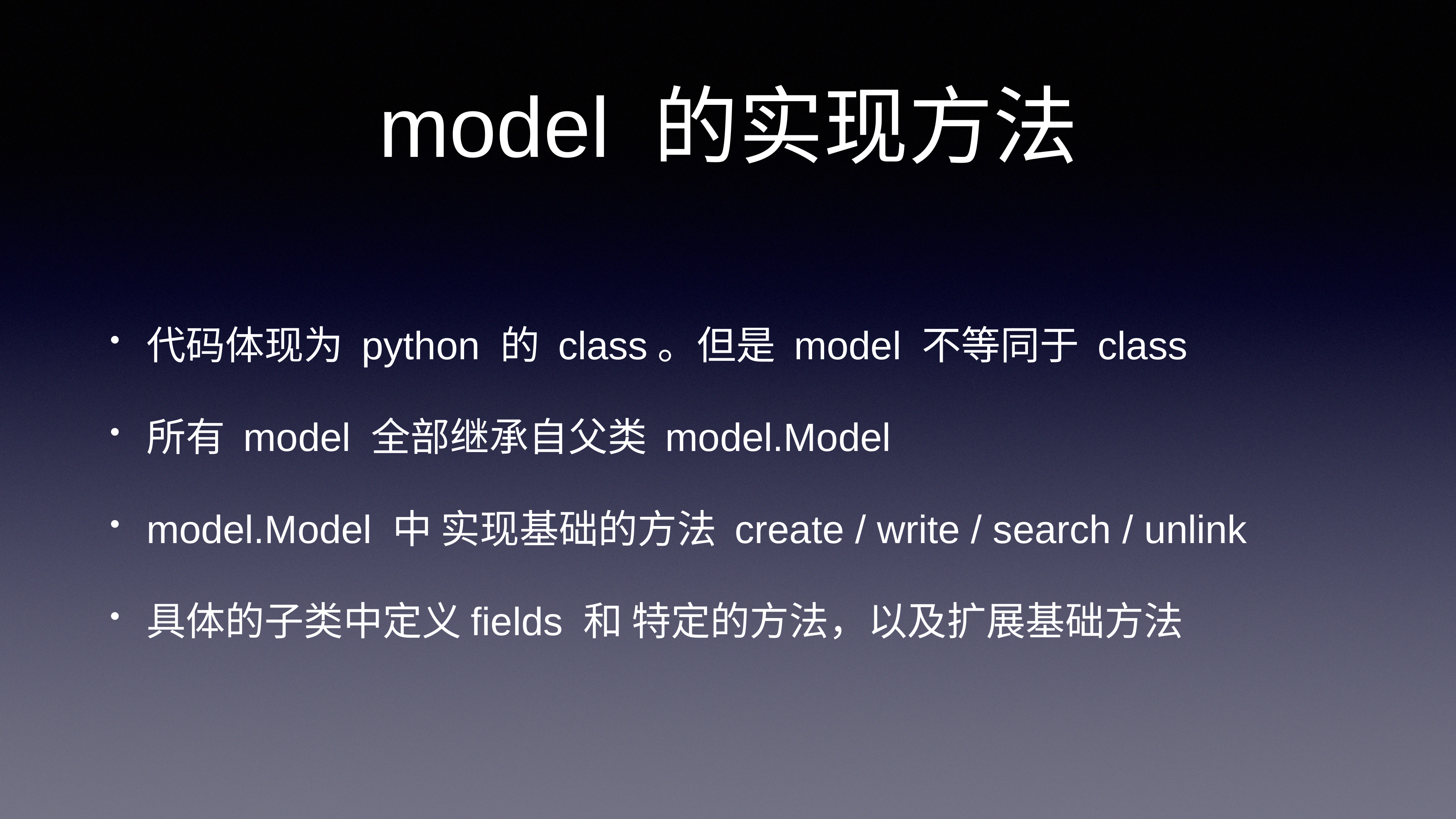

# model 的实现方法
代码体现为 python 的 class。但是 model 不等同于 class
所有 model 全部继承自父类 model.Model
model.Model 中 实现基础的方法 create / write / search / unlink
具体的子类中定义fields 和 特定的方法，以及扩展基础方法